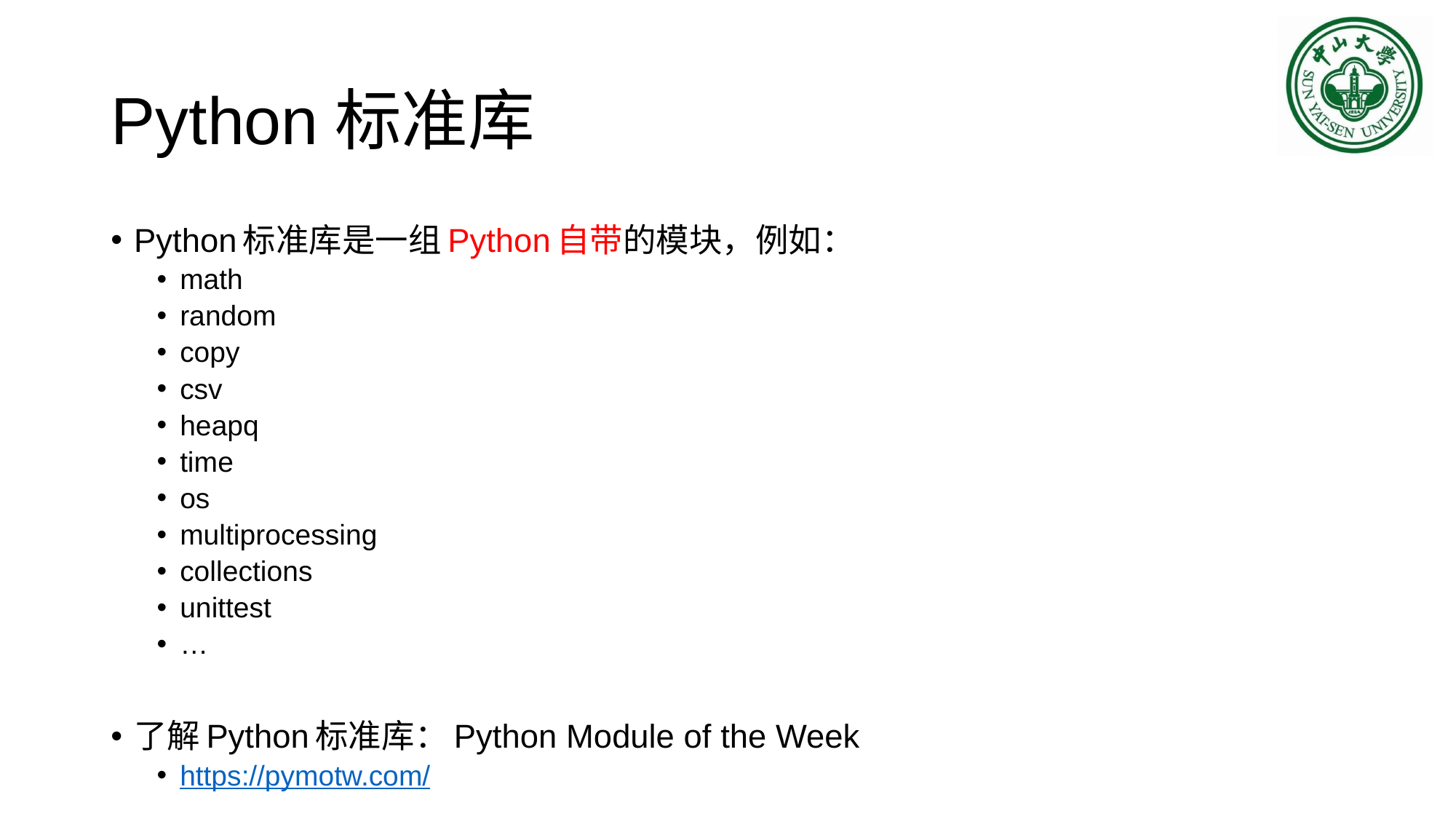

# Python标准库
Python标准库是一组Python自带的模块，例如：
math
random
copy
csv
heapq
time
os
multiprocessing
collections
unittest
…

了解Python标准库：Python Module of the Week
https://pymotw.com/